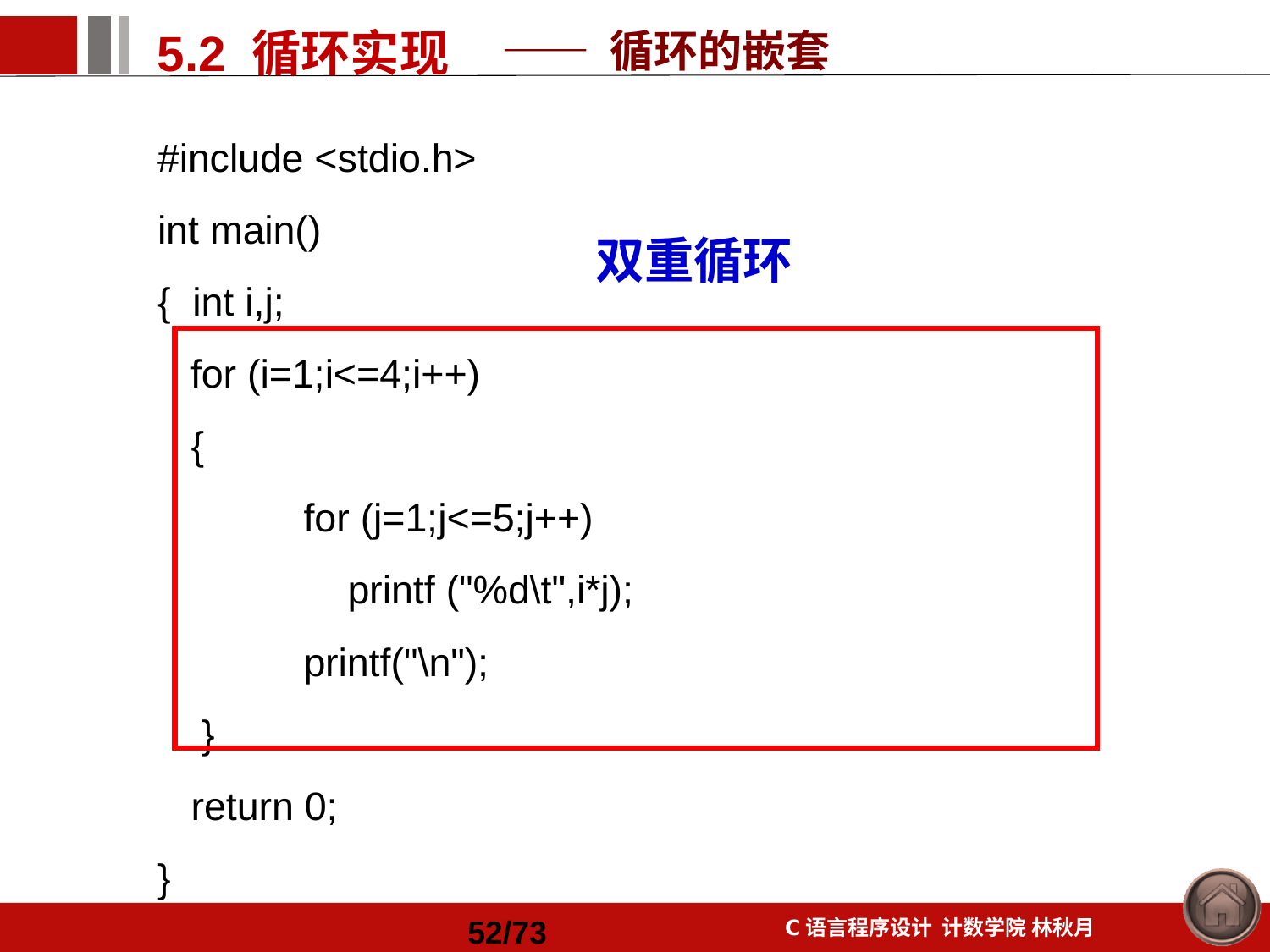

—— 循环的嵌套
#include <stdio.h>
int main()
{  int i,j;
   for (i=1;i<=4;i++)
	 {
		  for (j=1;j<=5;j++)
		      printf ("%d\t",i*j);
     	  printf("\n");
    }
	 return 0;
}
双重循环